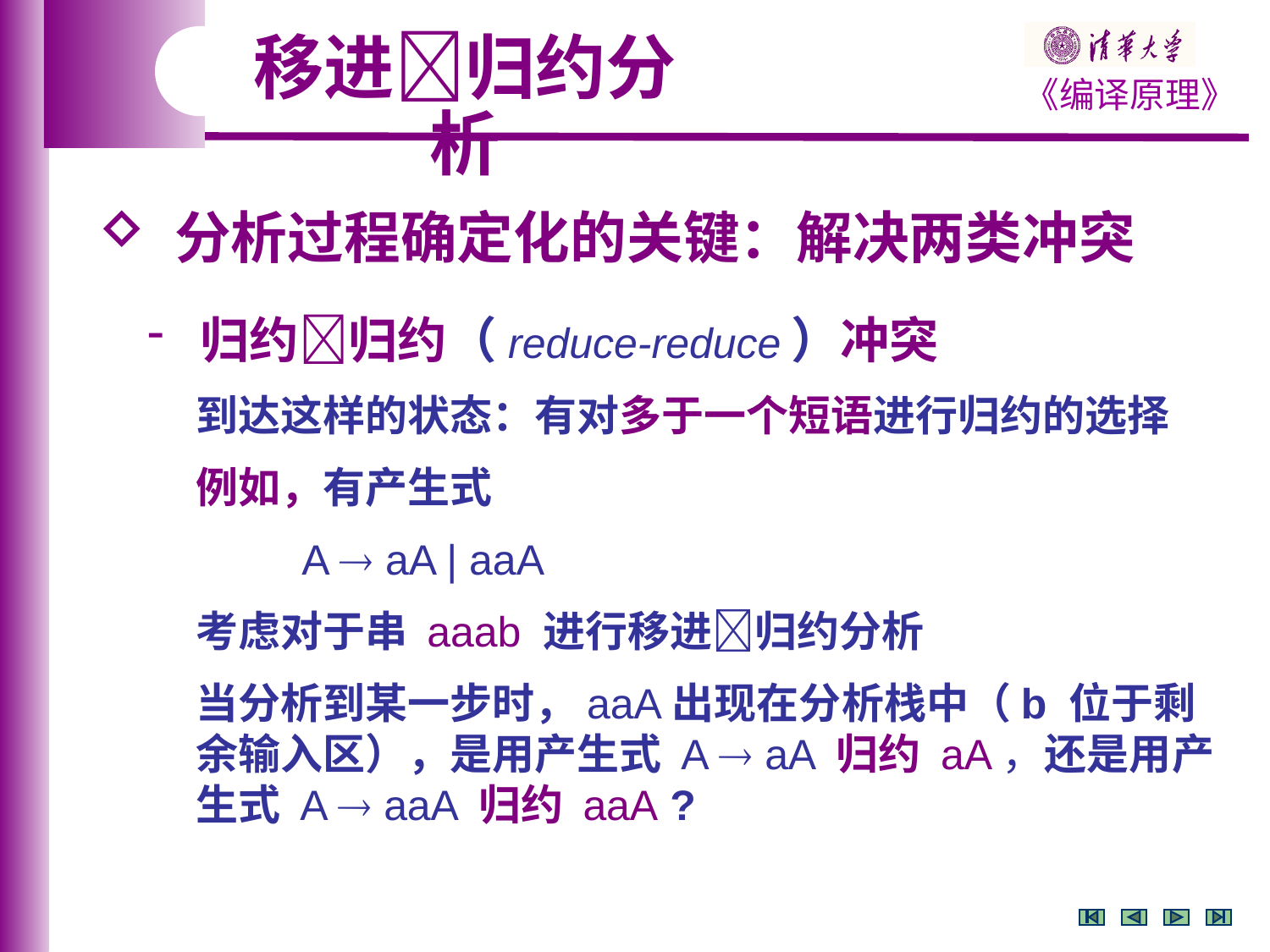

移进−归约分析
 分析过程确定化的关键：解决两类冲突
 归约−归约（reduce-reduce）冲突

    到达这样的状态：有对多于一个短语进行归约的选择

    例如，有产生式

             A → aA | aaA

    考虑对于串 aaab 进行移进−归约分析

    当分析到某一步时，aaA出现在分析栈中（b 位于剩
    余输入区），是用产生式 A → aA 归约 aA，还是用产
    生式 A → aaA 归约 aaA ?